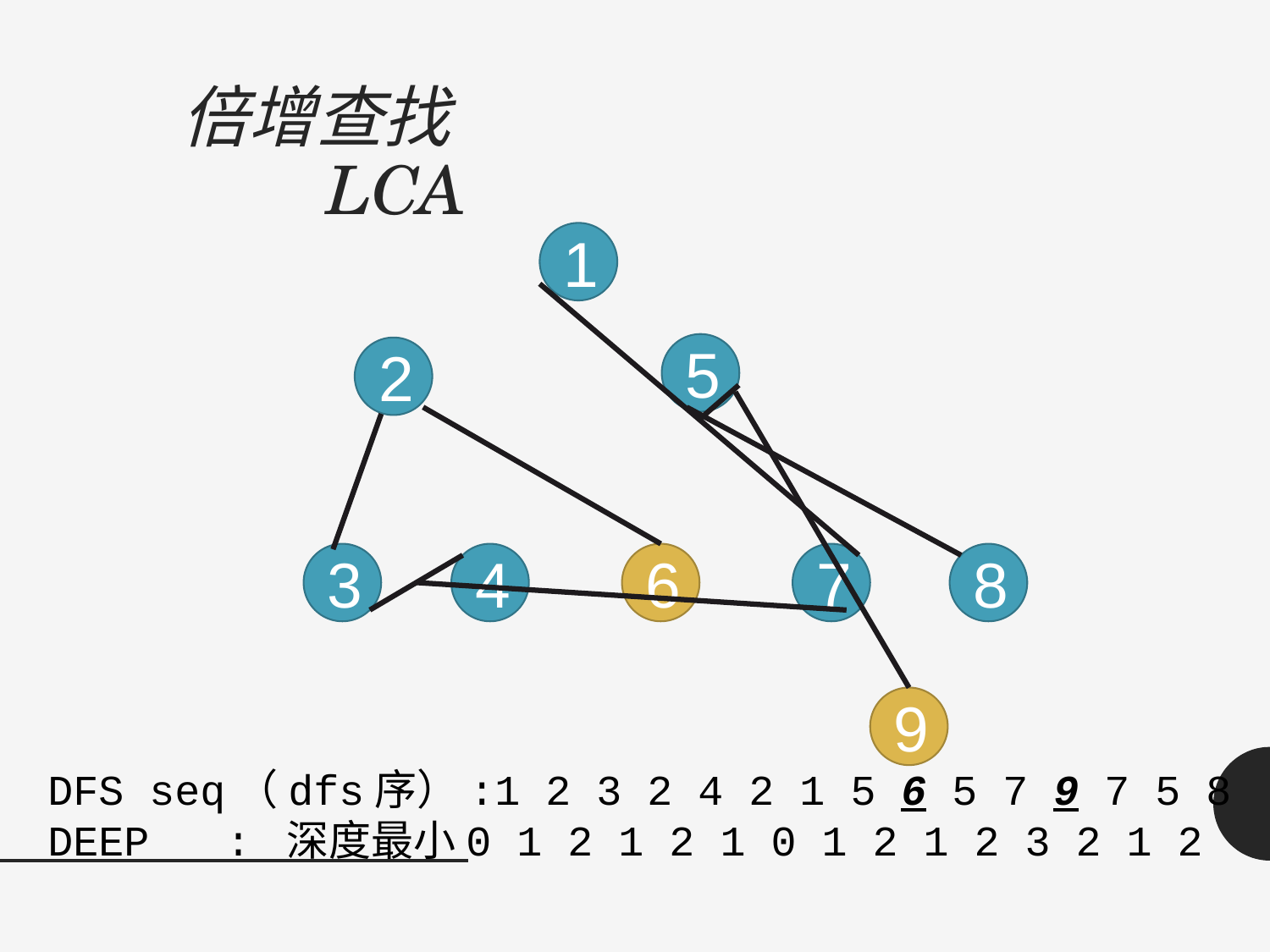

# 倍增查找LCA
1
5
2
3
4
6
7
8
9
DFS seq（dfs序）:1 2 3 2 4 2 1 5 6 5 7 9 7 5 8
DEEP   : 深度最小0 1 2 1 2 1 0 1 2 1 2 3 2 1 2